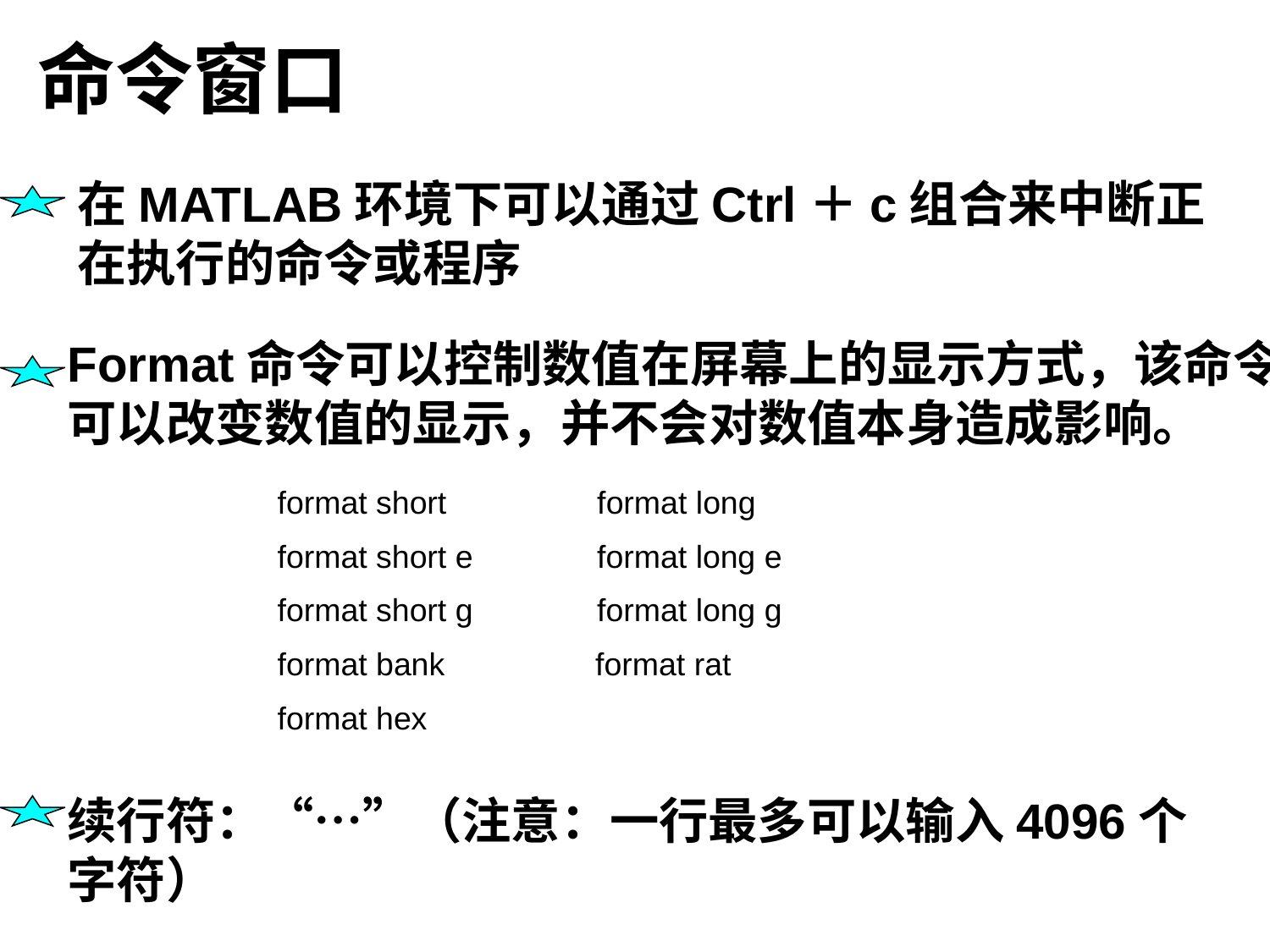

# 命令窗口
在MATLAB环境下可以通过Ctrl＋c组合来中断正在执行的命令或程序

Format命令可以控制数值在屏幕上的显示方式，该命令可以改变数值的显示，并不会对数值本身造成影响。

format short                 format long
format short e              format long e
format short g              format long g
format bank                 format rat
format hex
续行符：“…”（注意：一行最多可以输入4096个字符）